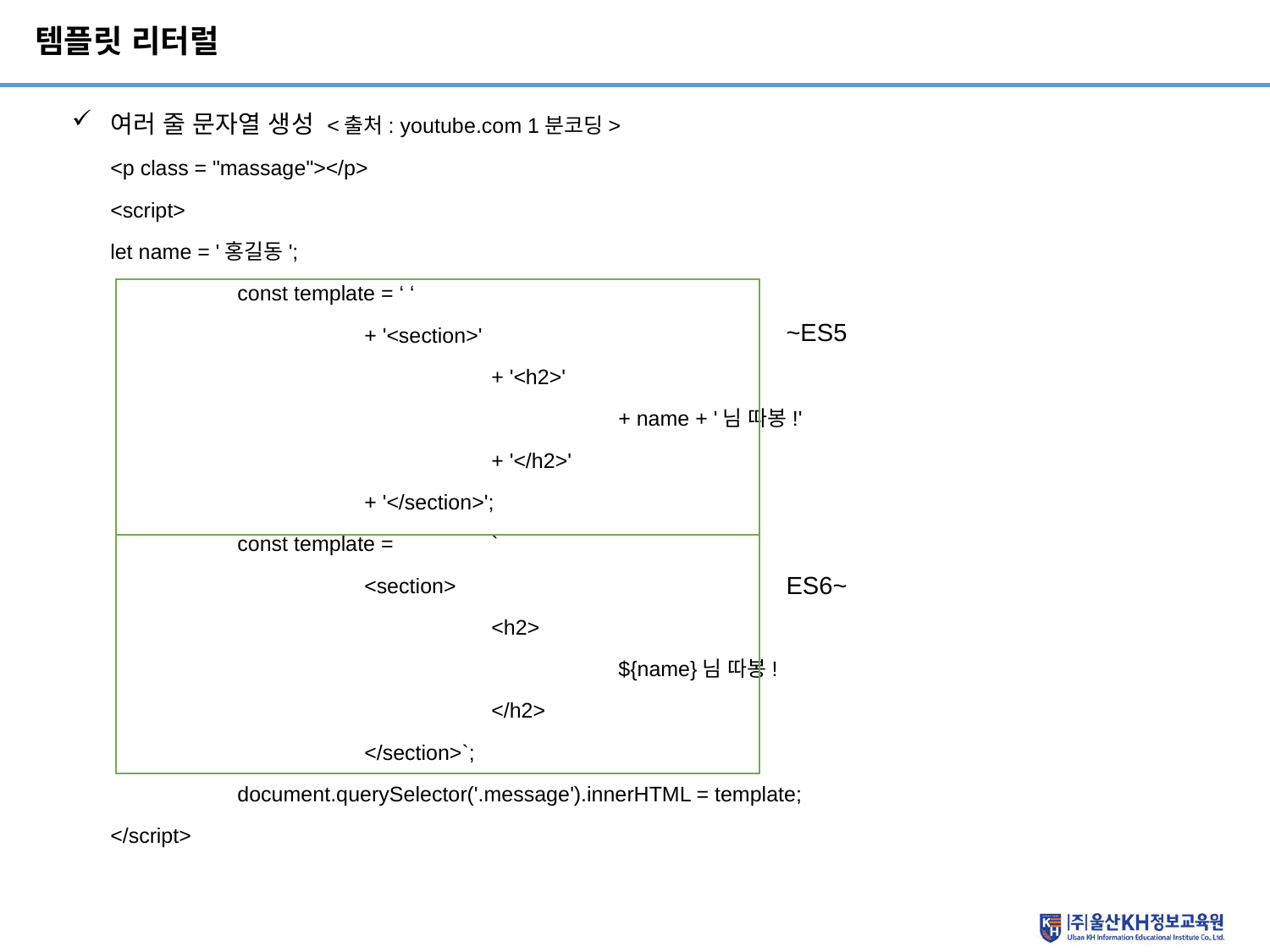

# 템플릿 리터럴

여러 줄 문자열 생성 <출처: youtube.com 1분코딩>
<p class = "massage"></p>
<script>
let name = '홍길동';
	const template = ‘ ‘
		+ '<section>'
			+ '<h2>'
				+ name + '님 따봉!'
			+ '</h2>'
		+ '</section>';
	const template = 	`
		<section>
			<h2>
				${name}님 따봉!
			</h2>
		</section>`;
	document.querySelector('.message').innerHTML = template;
</script>

~ES5

ES6~